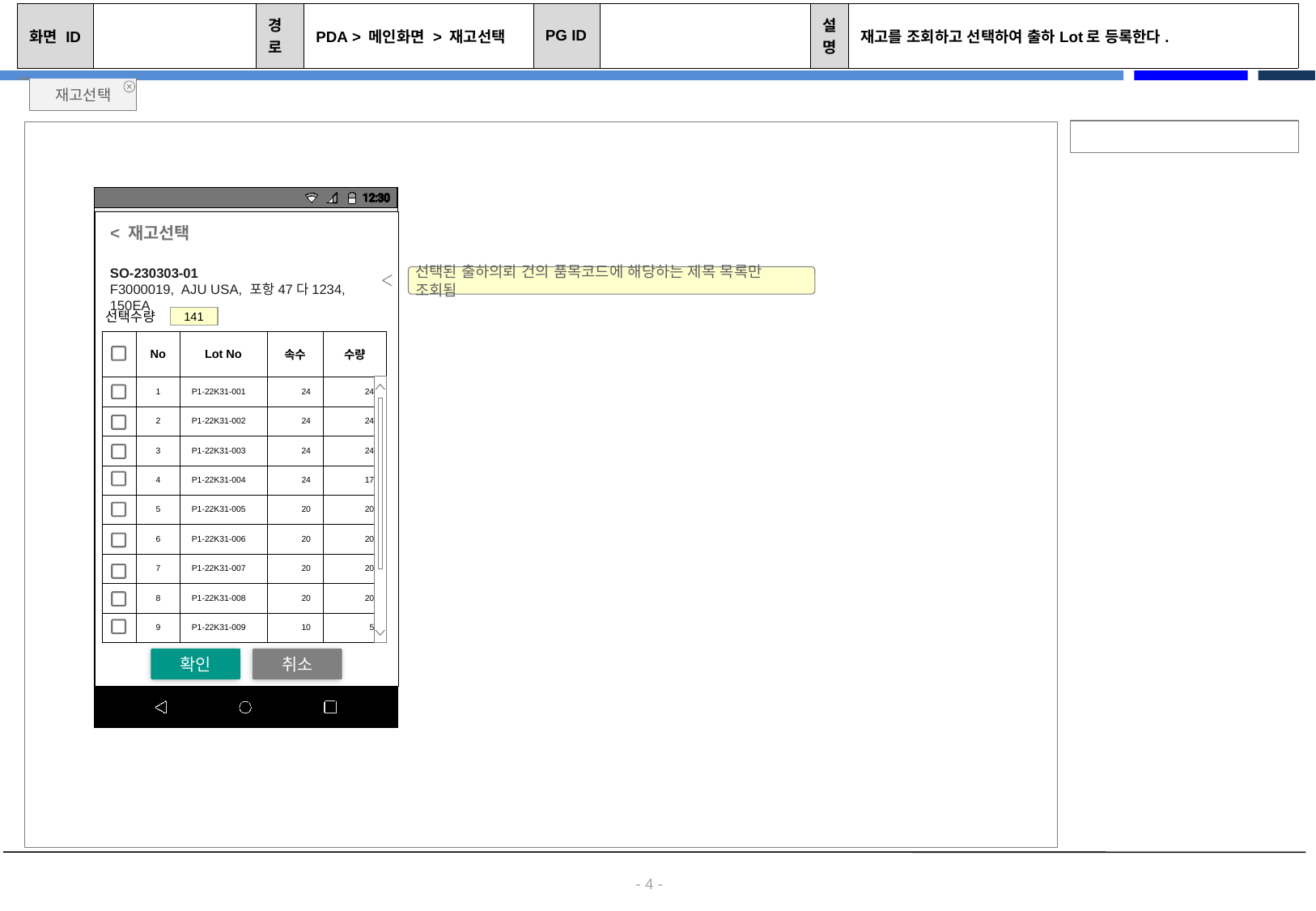

| 화면 ID |  | 경로 | PDA > 메인화면 > 재고선택 | PG ID |  | 설명 | 재고를 조회하고 선택하여 출하Lot로 등록한다. |
| --- | --- | --- | --- | --- | --- | --- | --- |
재고선택

< 재고선택
SO-230303-01
F3000019,  AJU USA, 포항47다1234, 150EA
선택된 출하의뢰 건의 품목코드에 해당하는 제목 목록만 조회됨

선택수량
141
|  | No | Lot No | 속수 | 수량 |
| --- | --- | --- | --- | --- |
|  | 1 | P1-22K31-001 | 24 | 24 |
|  | 2 | P1-22K31-002 | 24 | 24 |
|  | 3 | P1-22K31-003 | 24 | 24 |
|  | 4 | P1-22K31-004 | 24 | 17 |
|  | 5 | P1-22K31-005 | 20 | 20 |
|  | 6 | P1-22K31-006 | 20 | 20 |
|  | 7 | P1-22K31-007 | 20 | 20 |
|  | 8 | P1-22K31-008 | 20 | 20 |
|  | 9 | P1-22K31-009 | 10 | 5 |

확인
취소